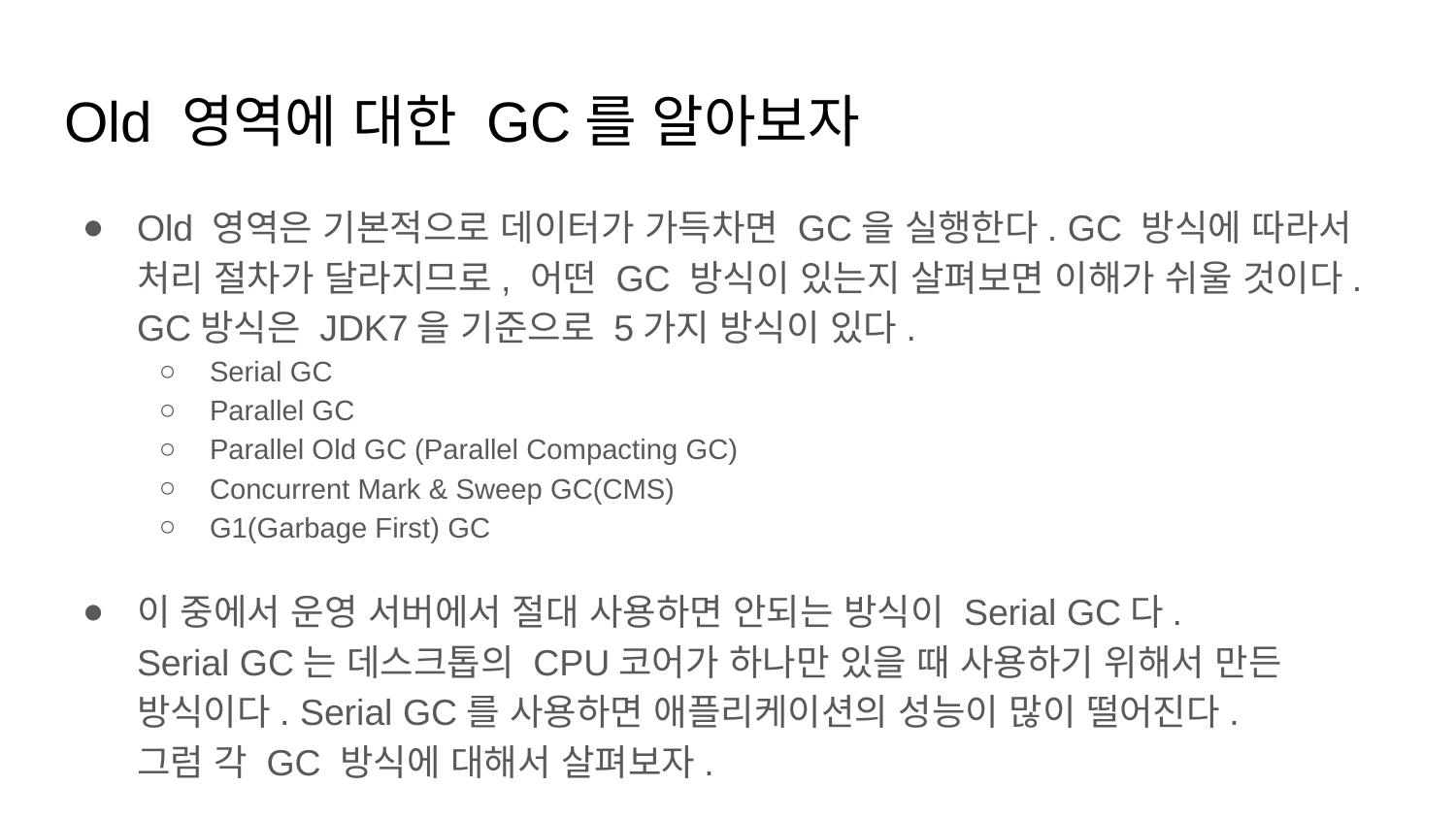

# Old 영역에 대한 GC를 알아보자
Old 영역은 기본적으로 데이터가 가득차면 GC을 실행한다. GC 방식에 따라서 처리 절차가 달라지므로, 어떤 GC 방식이 있는지 살펴보면 이해가 쉬울 것이다. GC방식은 JDK7을 기준으로 5가지 방식이 있다.
Serial GC
Parallel GC
Parallel Old GC (Parallel Compacting GC)
Concurrent Mark & Sweep GC(CMS)
G1(Garbage First) GC
이 중에서 운영 서버에서 절대 사용하면 안되는 방식이 Serial GC다.
Serial GC는 데스크톱의 CPU코어가 하나만 있을 때 사용하기 위해서 만든 방식이다. Serial GC를 사용하면 애플리케이션의 성능이 많이 떨어진다.
그럼 각 GC 방식에 대해서 살펴보자.